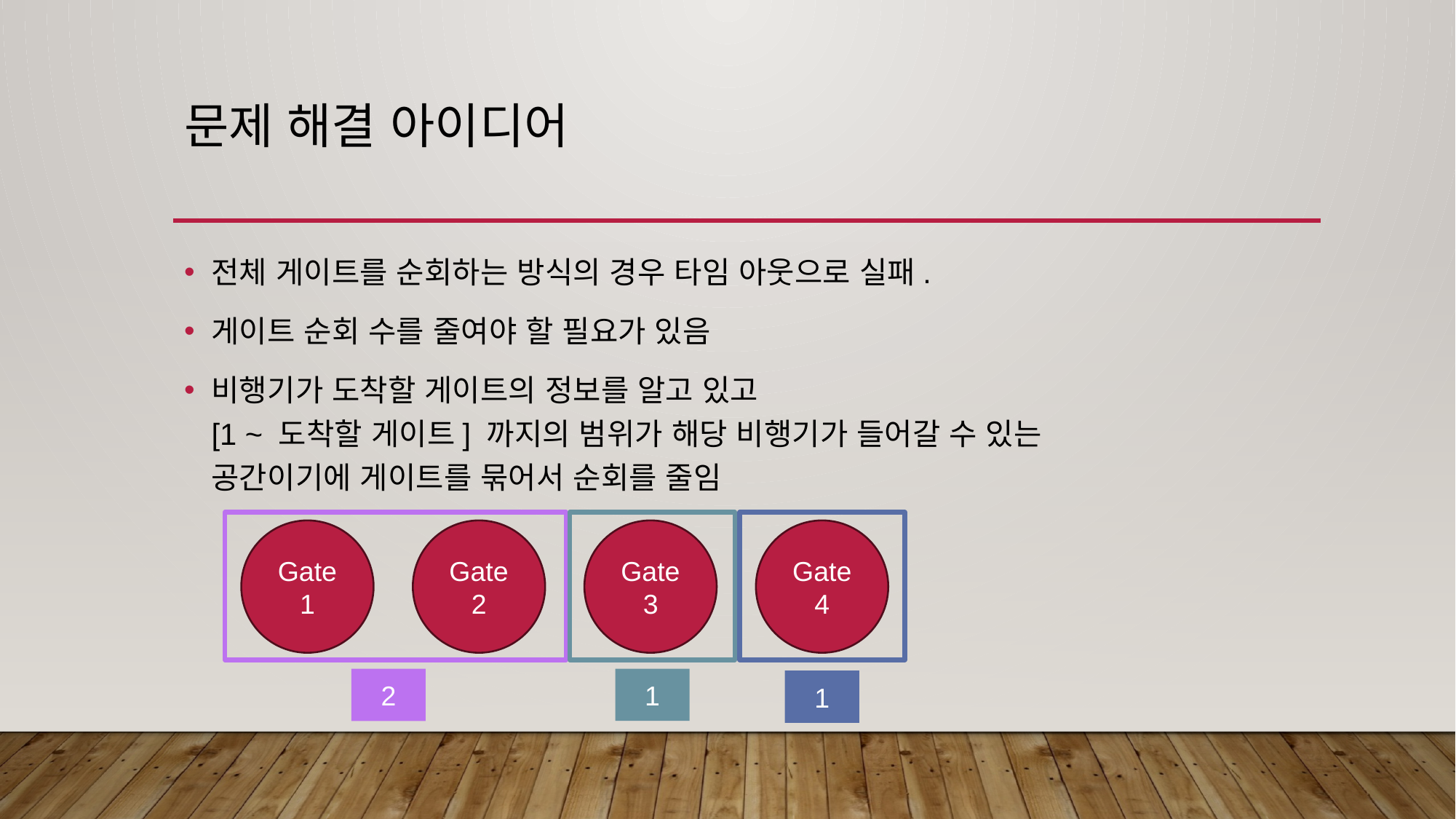

# 문제 해결 아이디어
전체 게이트를 순회하는 방식의 경우 타임 아웃으로 실패.
게이트 순회 수를 줄여야 할 필요가 있음
비행기가 도착할 게이트의 정보를 알고 있고
[1 ~ 도착할 게이트] 까지의 범위가 해당 비행기가 들어갈 수 있는
공간이기에 게이트를 묶어서 순회를 줄임

Gate1
Gate2
Gate3
Gate4
1
2
1